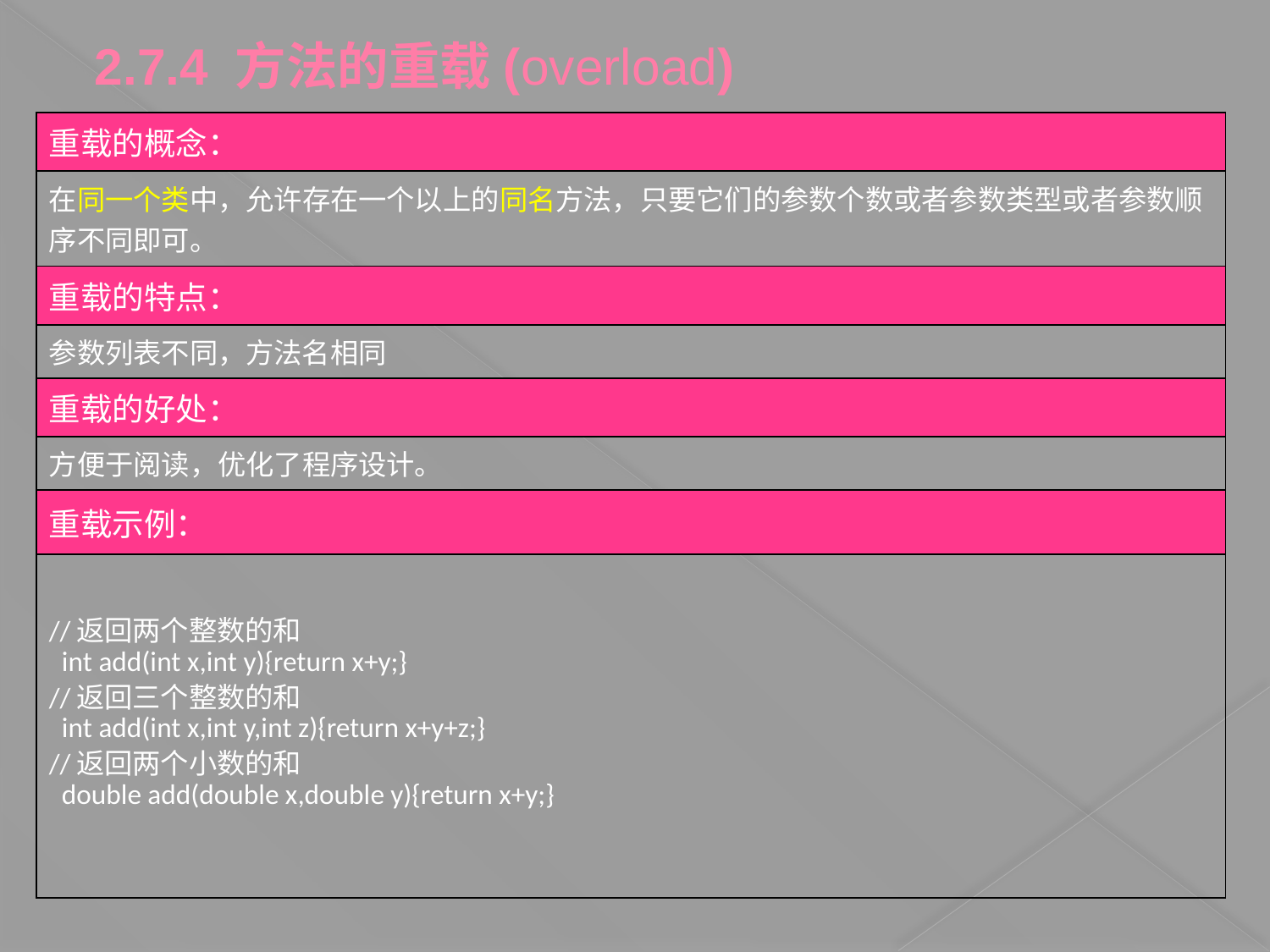

2.7.4 方法的重载(overload)
| 重载的概念： |
| --- |
| 在同一个类中，允许存在一个以上的同名方法，只要它们的参数个数或者参数类型或者参数顺序不同即可。 |
| 重载的特点： |
| 参数列表不同，方法名相同 |
| 重载的好处： |
| 方便于阅读，优化了程序设计。 |
| 重载示例： |
| //返回两个整数的和 int add(int x,int y){return x+y;} //返回三个整数的和 int add(int x,int y,int z){return x+y+z;} //返回两个小数的和 double add(double x,double y){return x+y;} |